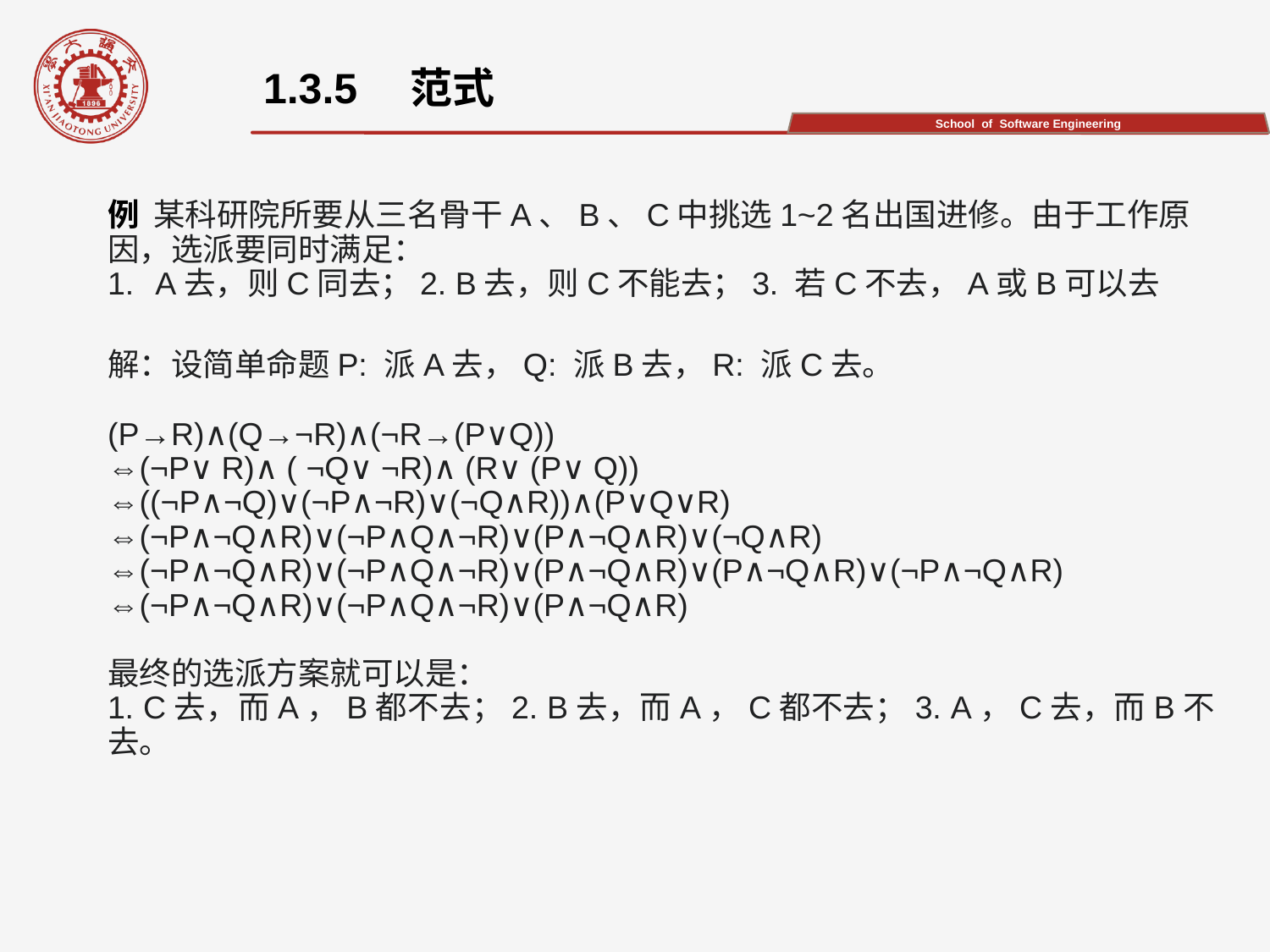

1.3.5　范式
例  某科研院所要从三名骨干A、B、C中挑选1~2名出国进修。由于工作原因，选派要同时满足：
A去，则C同去；2. B去，则C不能去；3. 若C不去，A或B可以去

解：设简单命题P: 派A去，Q: 派B去，R: 派C去。

(P→R)∧(Q→¬R)∧(¬R→(P∨Q))
⇔(¬P∨R)∧( ¬Q∨¬R)∧(R∨(P∨Q))
⇔((¬P∧¬Q)∨(¬P∧¬R)∨(¬Q∧R))∧(P∨Q∨R)
⇔(¬P∧¬Q∧R)∨(¬P∧Q∧¬R)∨(P∧¬Q∧R)∨(¬Q∧R)
⇔(¬P∧¬Q∧R)∨(¬P∧Q∧¬R)∨(P∧¬Q∧R)∨(P∧¬Q∧R)∨(¬P∧¬Q∧R)
⇔(¬P∧¬Q∧R)∨(¬P∧Q∧¬R)∨(P∧¬Q∧R)

最终的选派方案就可以是：
1. C去，而A，B都不去；2. B去，而A，C都不去；3. A，C去，而B不去。